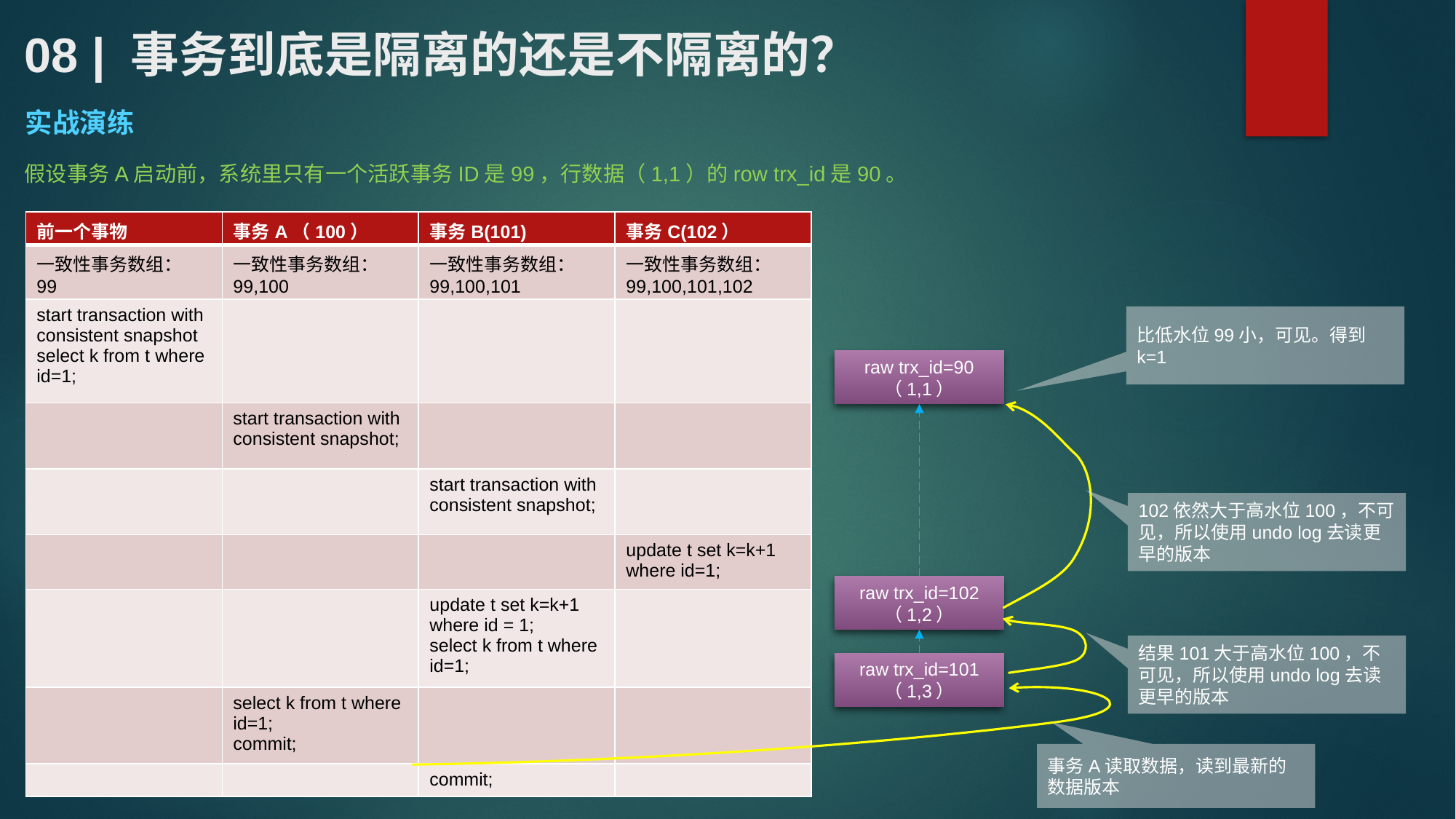

# 08 | 事务到底是隔离的还是不隔离的？
实战演练
假设事务A启动前，系统里只有一个活跃事务ID是99，行数据（1,1）的row trx_id是90。
| 前一个事物 | 事务A（100） | 事务B(101) | 事务C(102） |
| --- | --- | --- | --- |
| 一致性事务数组： 99 | 一致性事务数组： 99,100 | 一致性事务数组： 99,100,101 | 一致性事务数组： 99,100,101,102 |
| start transaction with consistent snapshot select k from t where id=1; |  |  |  |
|  | start transaction with consistent snapshot; |  |  |
|  |  | start transaction with consistent snapshot; |  |
|  |  |  | update t set k=k+1 where id=1; |
|  |  | update t set k=k+1 where id = 1; select k from t where id=1; |  |
|  | select k from t where id=1; commit; |  |  |
|  |  | commit; |  |
比低水位99小，可见。得到k=1
raw trx_id=90
（1,1）

102依然大于高水位100，不可见，所以使用undo log去读更早的版本
raw trx_id=102
（1,2）

结果101大于高水位100，不可见，所以使用undo log去读更早的版本
raw trx_id=101
（1,3）

事务A读取数据，读到最新的数据版本